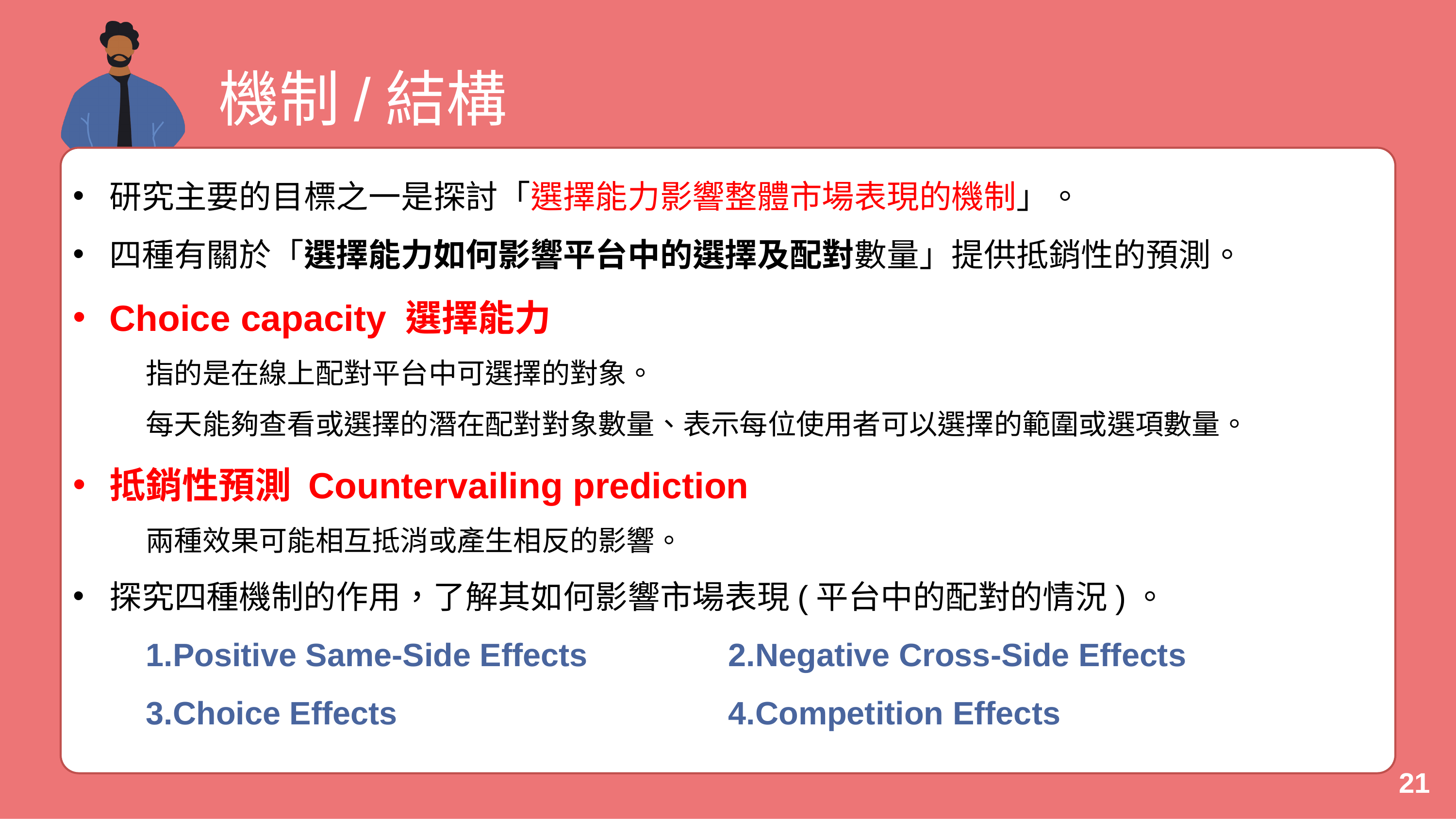

機制/結構
研究主要的目標之一是探討「選擇能力影響整體市場表現的機制」。
四種有關於「選擇能力如何影響平台中的選擇及配對數量」提供抵銷性的預測。
Choice capacity 選擇能力
指的是在線上配對平台中可選擇的對象。
每天能夠查看或選擇的潛在配對對象數量、表示每位使用者可以選擇的範圍或選項數量。
抵銷性預測 Countervailing prediction
兩種效果可能相互抵消或產生相反的影響。
探究四種機制的作用，了解其如何影響市場表現(平台中的配對的情況)。
	1.Positive Same-Side Effects 		2.Negative Cross-Side Effects
	3.Choice Effects					4.Competition Effects

21